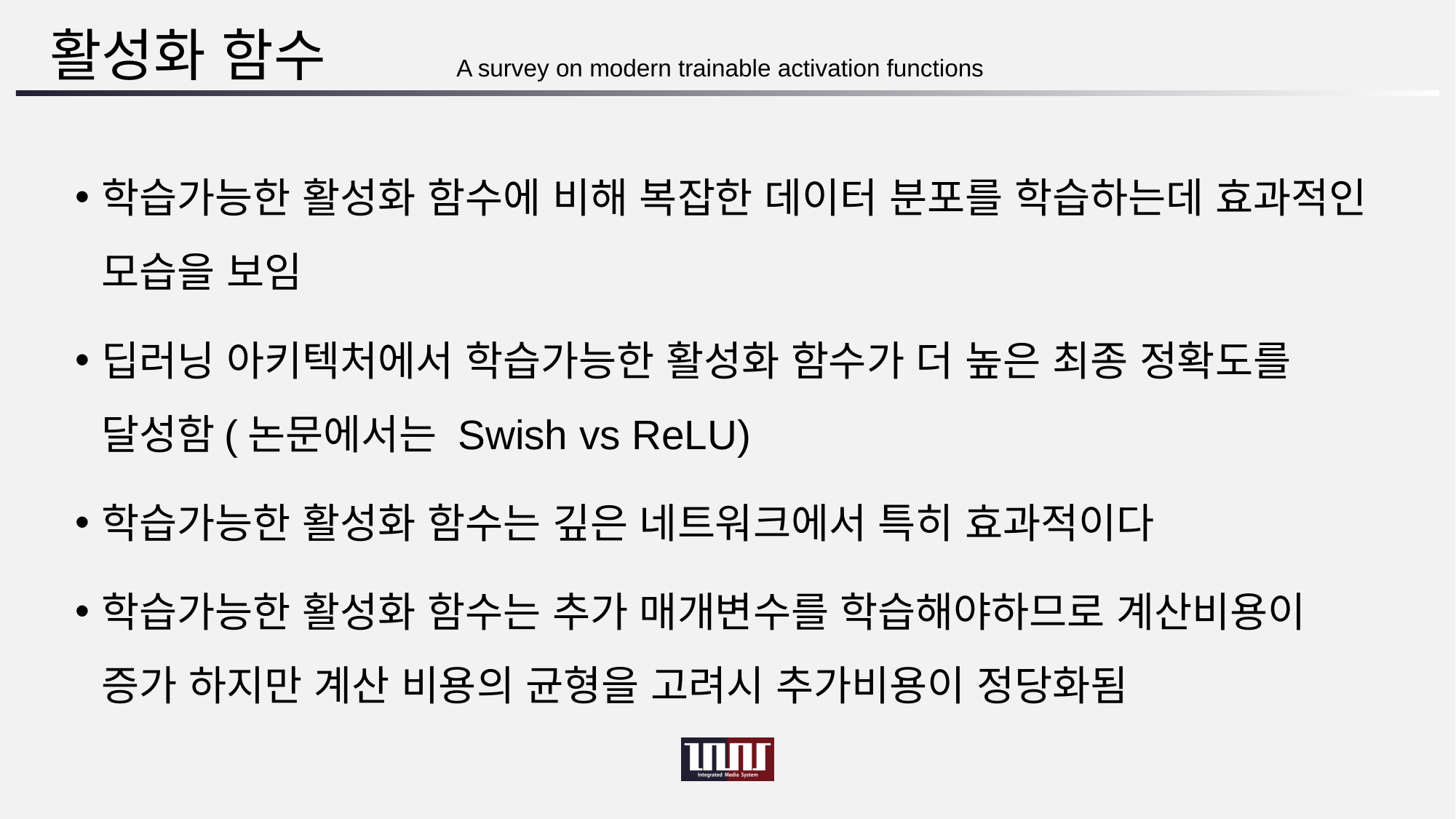

# 활성화 함수
A survey on modern trainable activation functions
학습가능한 활성화 함수에 비해 복잡한 데이터 분포를 학습하는데 효과적인 모습을 보임
딥러닝 아키텍처에서 학습가능한 활성화 함수가 더 높은 최종 정확도를 달성함(논문에서는 Swish vs ReLU)
학습가능한 활성화 함수는 깊은 네트워크에서 특히 효과적이다
학습가능한 활성화 함수는 추가 매개변수를 학습해야하므로 계산비용이 증가 하지만 계산 비용의 균형을 고려시 추가비용이 정당화됨